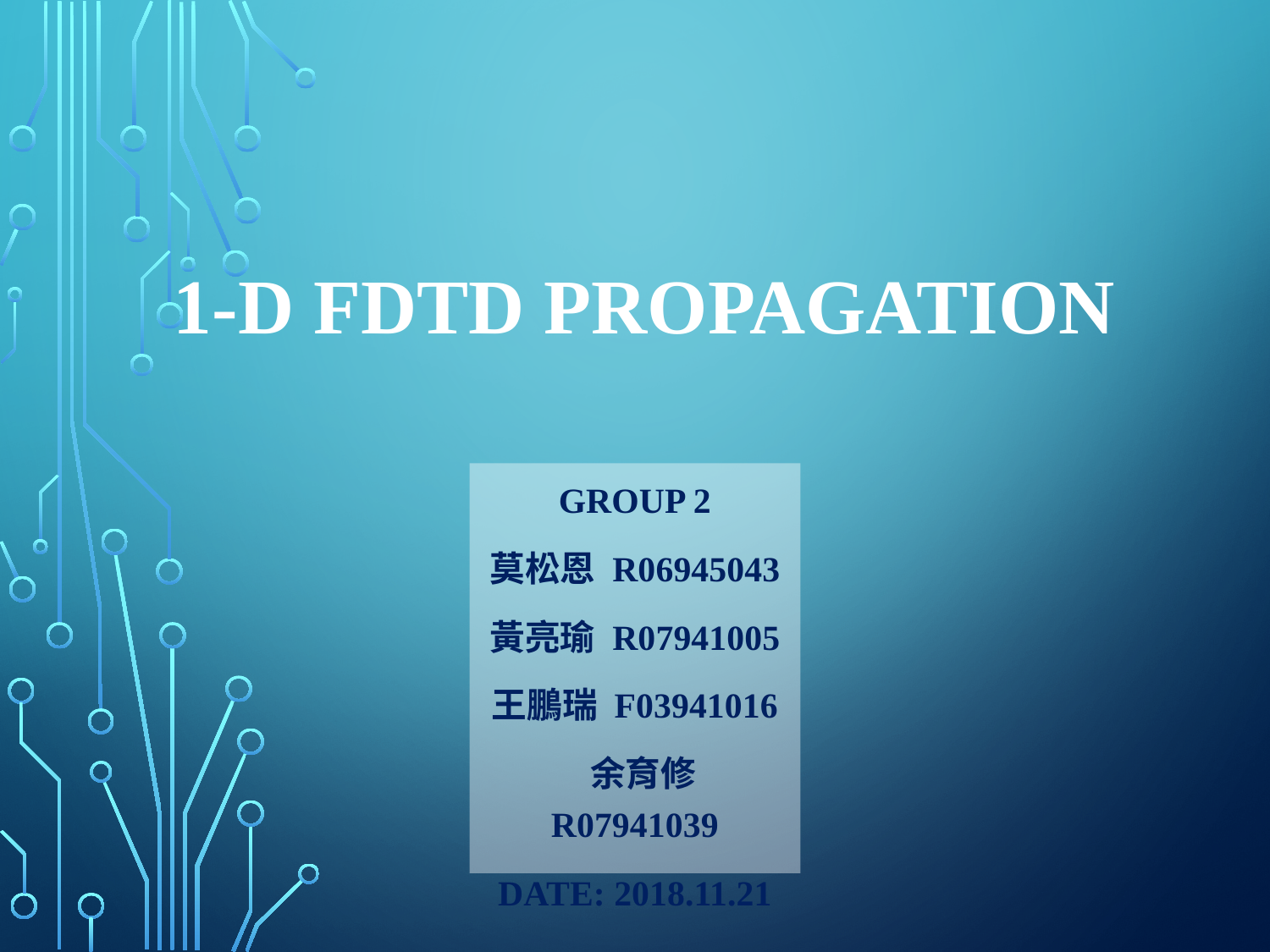

# 1-D FDTD propagation
Group 2
莫松恩 R06945043
黃亮瑜 R07941005
王鵬瑞 F03941016
 余育修 R07941039
Date: 2018.11.21